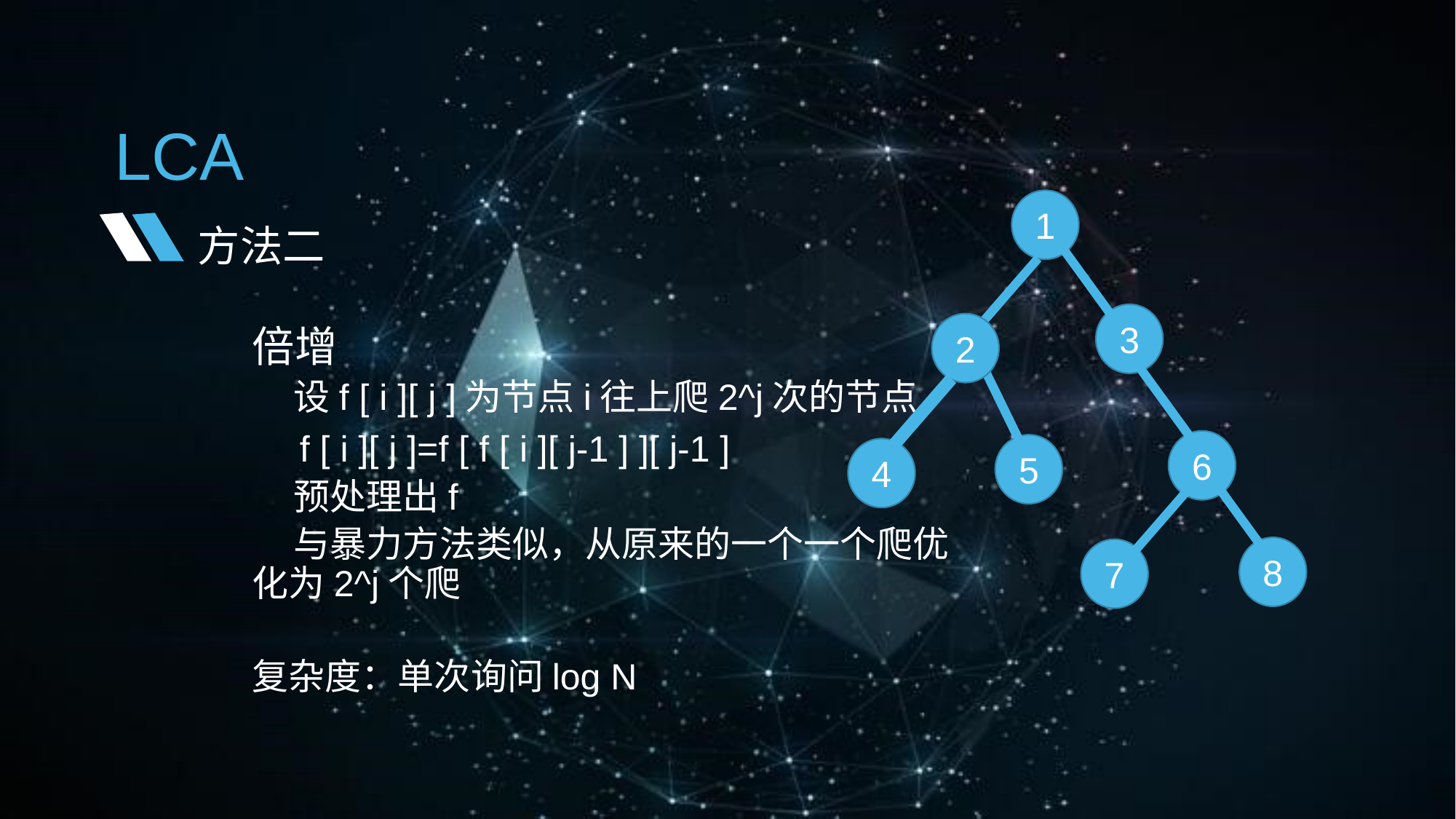

# LCA
1

3
2

6
5
4

8
7

方法二

倍增
    设f [ i ][ j ]为节点i往上爬2^j次的节点
    f [ i ][ j ]=f [ f [ i ][ j-1 ] ][ j-1 ]
    预处理出f
    与暴力方法类似，从原来的一个一个爬优化为2^j个爬

复杂度：单次询问log N